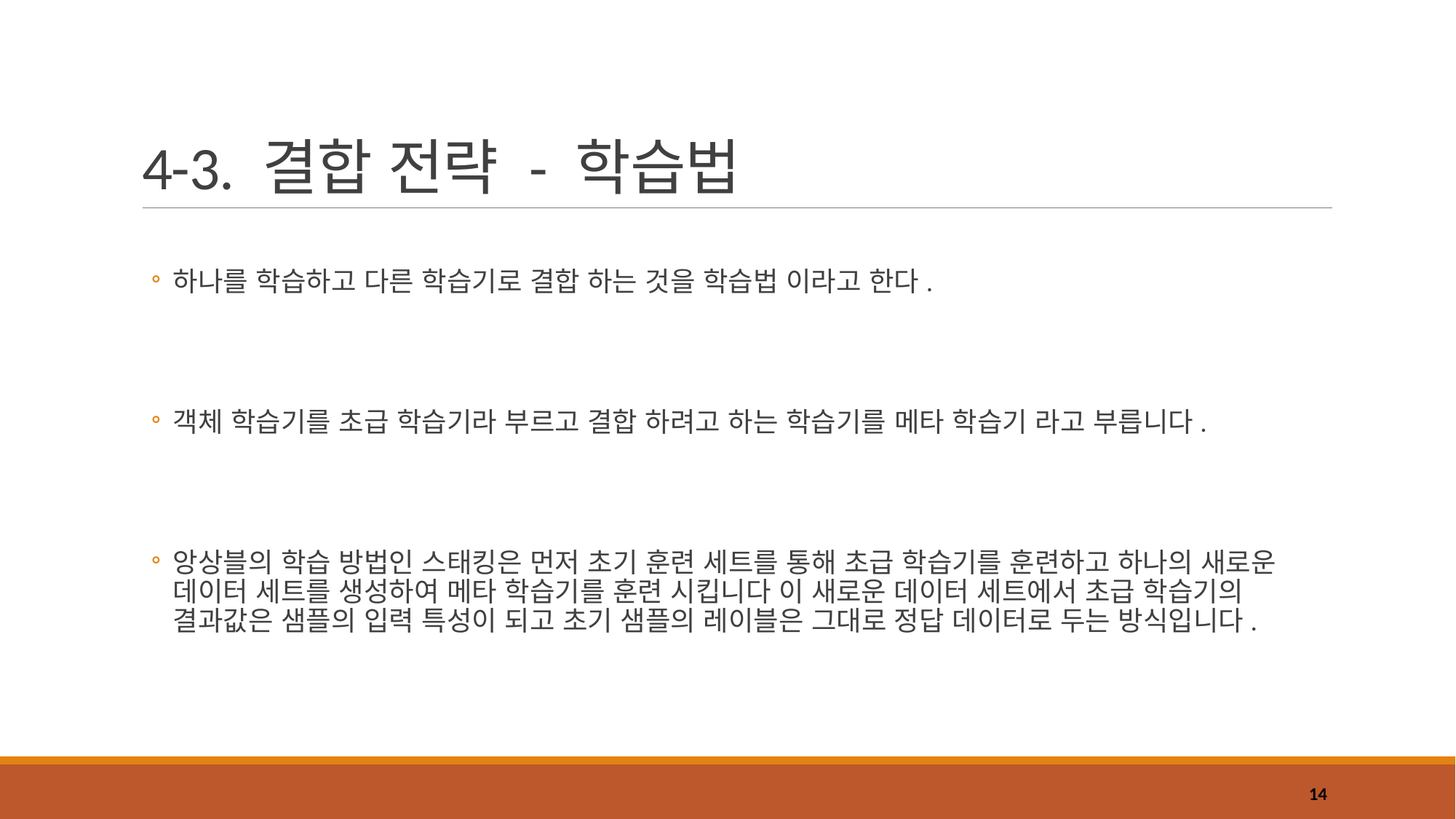

# 4-3. 결합 전략 - 학습법

하나를 학습하고 다른 학습기로 결합 하는 것을 학습법 이라고 한다.

객체 학습기를 초급 학습기라 부르고 결합 하려고 하는 학습기를 메타 학습기 라고 부릅니다.

앙상블의 학습 방법인 스태킹은 먼저 초기 훈련 세트를 통해 초급 학습기를 훈련하고 하나의 새로운 데이터 세트를 생성하여 메타 학습기를 훈련 시킵니다 이 새로운 데이터 세트에서 초급 학습기의 결과값은 샘플의 입력 특성이 되고 초기 샘플의 레이블은 그대로 정답 데이터로 두는 방식입니다.

14